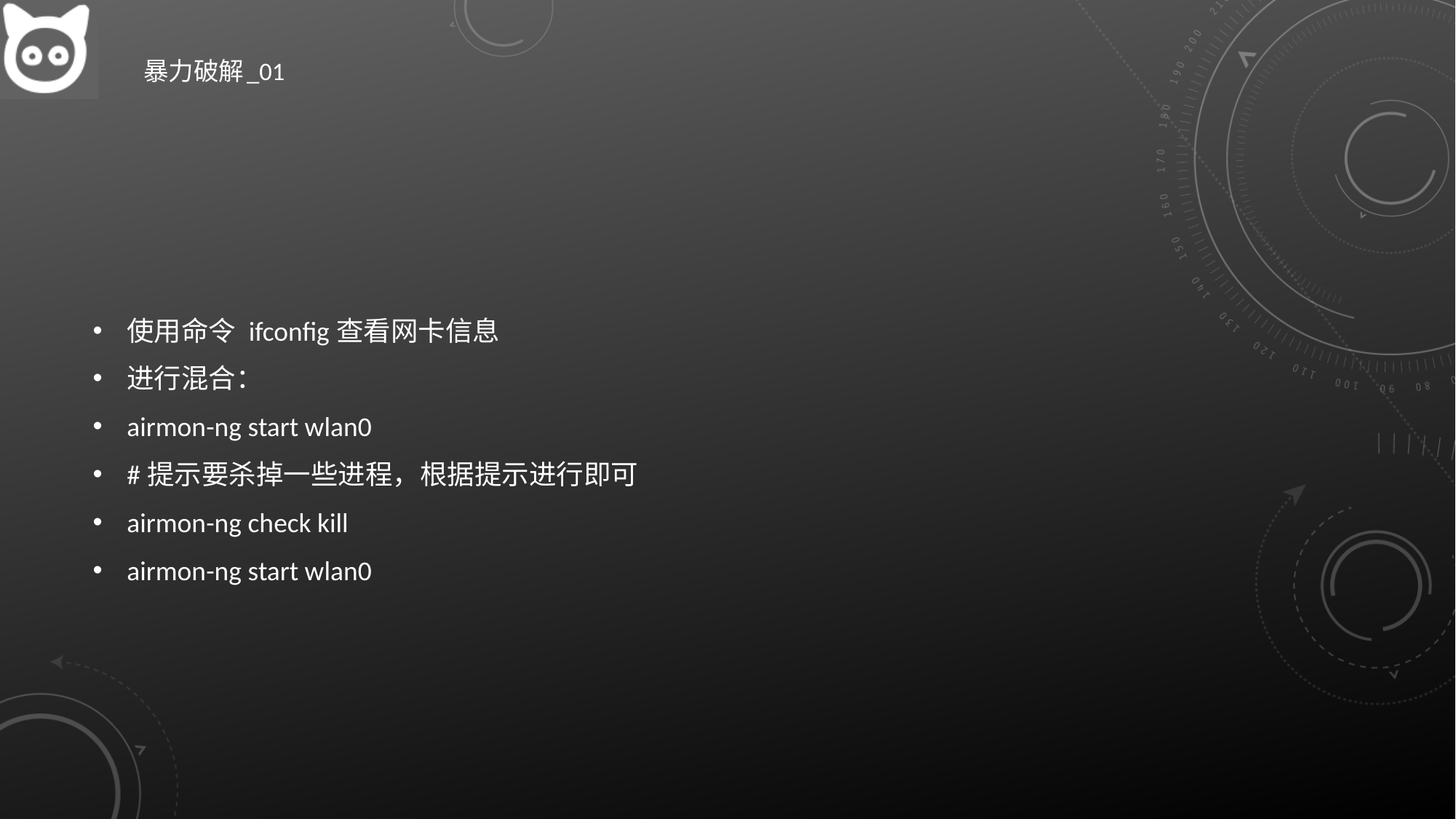

# 暴力破解_01
使用命令 ifconfig查看网卡信息
进行混合：
airmon-ng start wlan0
#提示要杀掉一些进程，根据提示进行即可
airmon-ng check kill
airmon-ng start wlan0